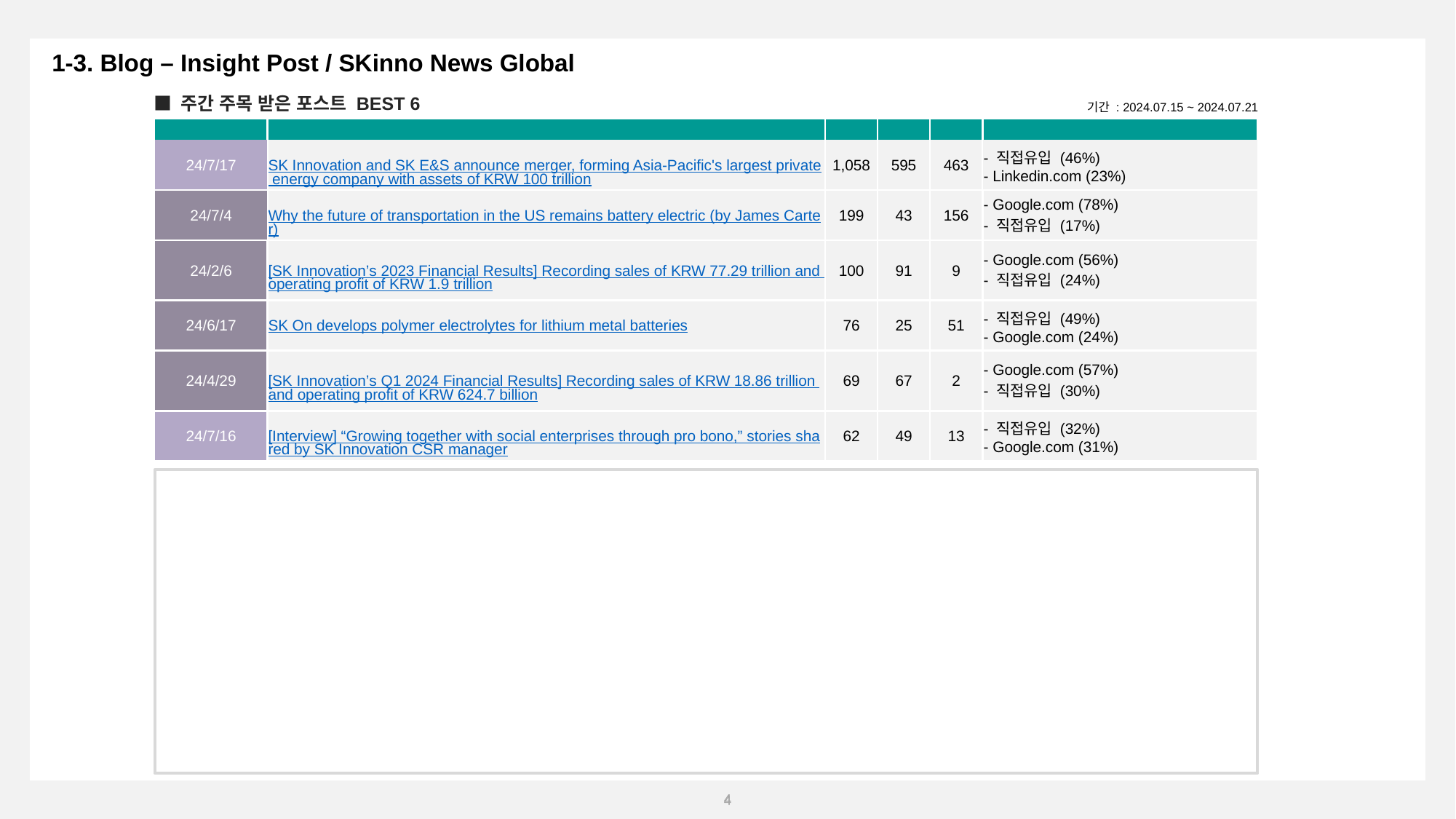

1-3. Blog – Insight Post / SKinno News Global
■ 주간 주목 받은 포스트 BEST 6
기간 : 2024.07.15 ~ 2024.07.21
| 게재 일자 | 포스트명 | 주간 PV | PC | 모바일 | 유입 경로 (구글 애널리틱스) |
| --- | --- | --- | --- | --- | --- |
| 24/7/17 | SK Innovation and SK E&S announce merger, forming Asia-Pacific's largest private energy company with assets of KRW 100 trillion | 1,058 | 595 | 463 | - 직접유입 (46%) - Linkedin.com (23%) |
| 24/7/4 | Why the future of transportation in the US remains battery electric (by James Carter) | 199 | 43 | 156 | - Google.com (78%) - 직접유입 (17%) |
| 24/2/6 | [SK Innovation’s 2023 Financial Results] Recording sales of KRW 77.29 trillion and operating profit of KRW 1.9 trillion | 100 | 91 | 9 | - Google.com (56%) - 직접유입 (24%) |
| 24/6/17 | SK On develops polymer electrolytes for lithium metal batteries | 76 | 25 | 51 | - 직접유입 (49%) - Google.com (24%) |
| 24/4/29 | [SK Innovation’s Q1 2024 Financial Results] Recording sales of KRW 18.86 trillion and operating profit of KRW 624.7 billion | 69 | 67 | 2 | - Google.com (57%) - 직접유입 (30%) |
| 24/7/16 | [Interview] “Growing together with social enterprises through pro bono,” stories shared by SK Innovation CSR manager | 62 | 49 | 13 | - 직접유입 (32%) - Google.com (31%) |